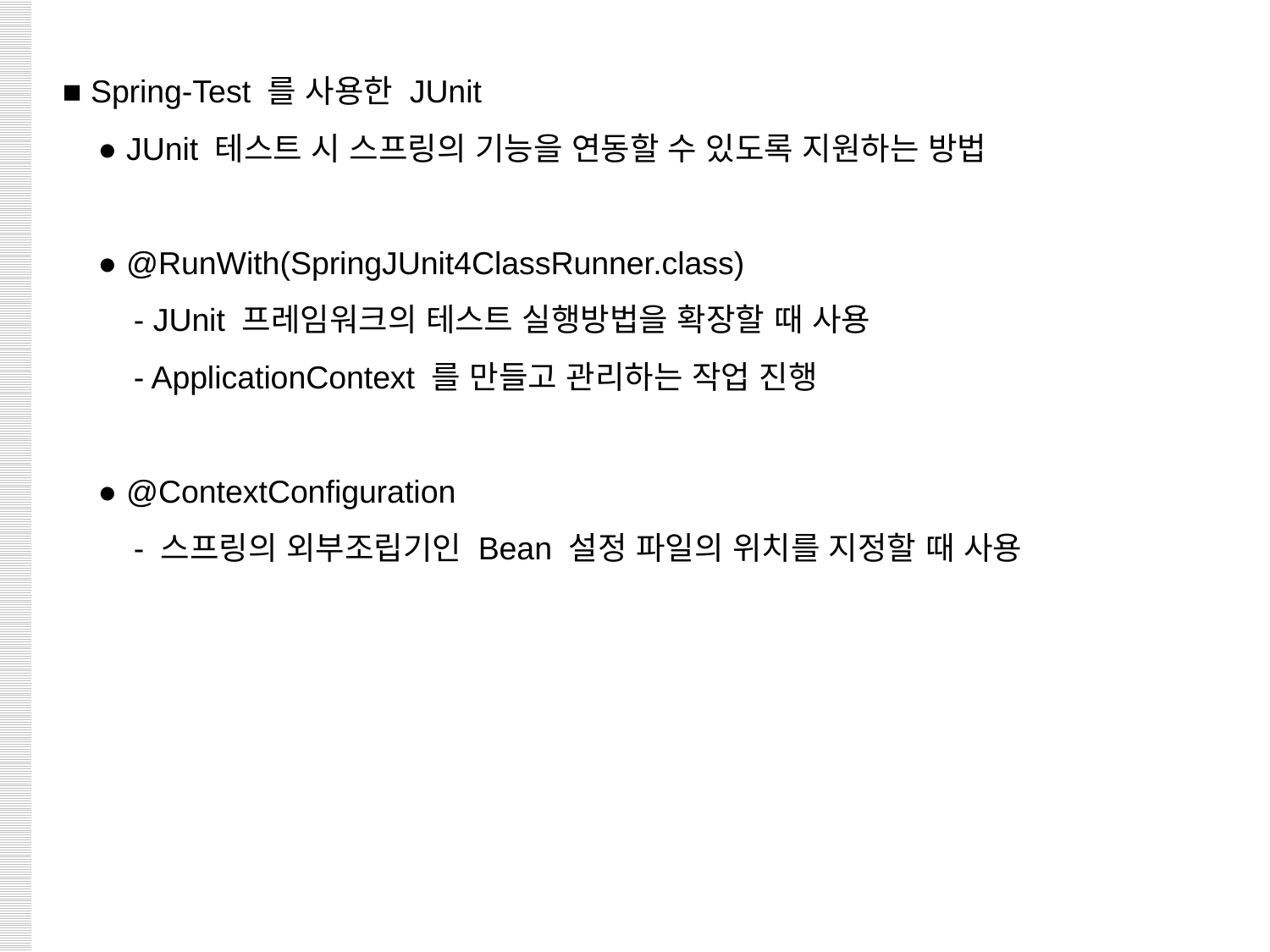

■ Spring-Test 를 사용한 JUnit
    ● JUnit 테스트 시 스프링의 기능을 연동할 수 있도록 지원하는 방법

    ● @RunWith(SpringJUnit4ClassRunner.class)
        - JUnit 프레임워크의 테스트 실행방법을 확장할 때 사용
        - ApplicationContext 를 만들고 관리하는 작업 진행

    ● @ContextConfiguration
        - 스프링의 외부조립기인 Bean 설정 파일의 위치를 지정할 때 사용